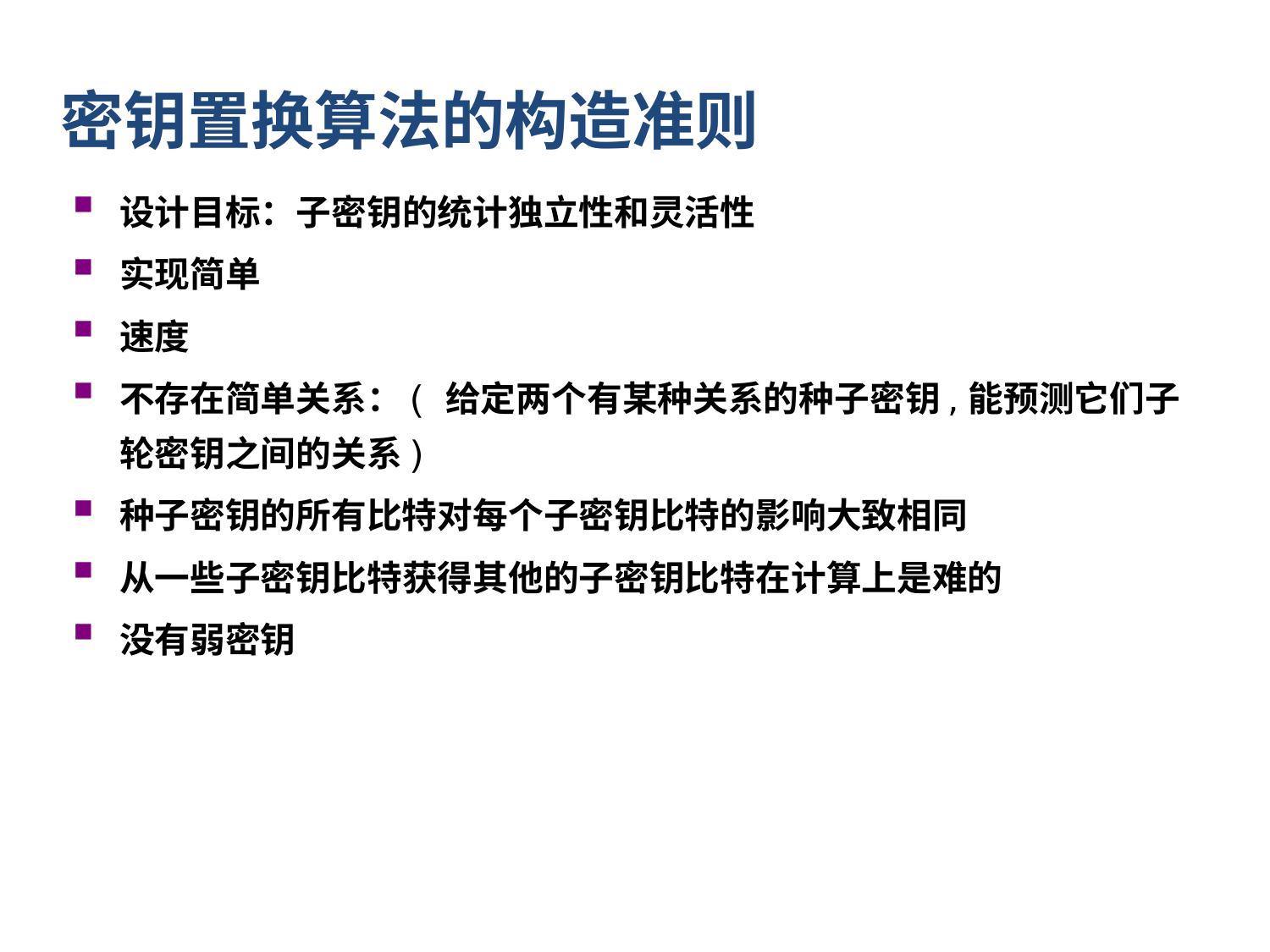

密钥置换算法的构造准则
设计目标：子密钥的统计独立性和灵活性
实现简单
速度
不存在简单关系：( 给定两个有某种关系的种子密钥,能预测它们子轮密钥之间的关系)
种子密钥的所有比特对每个子密钥比特的影响大致相同
从一些子密钥比特获得其他的子密钥比特在计算上是难的
没有弱密钥